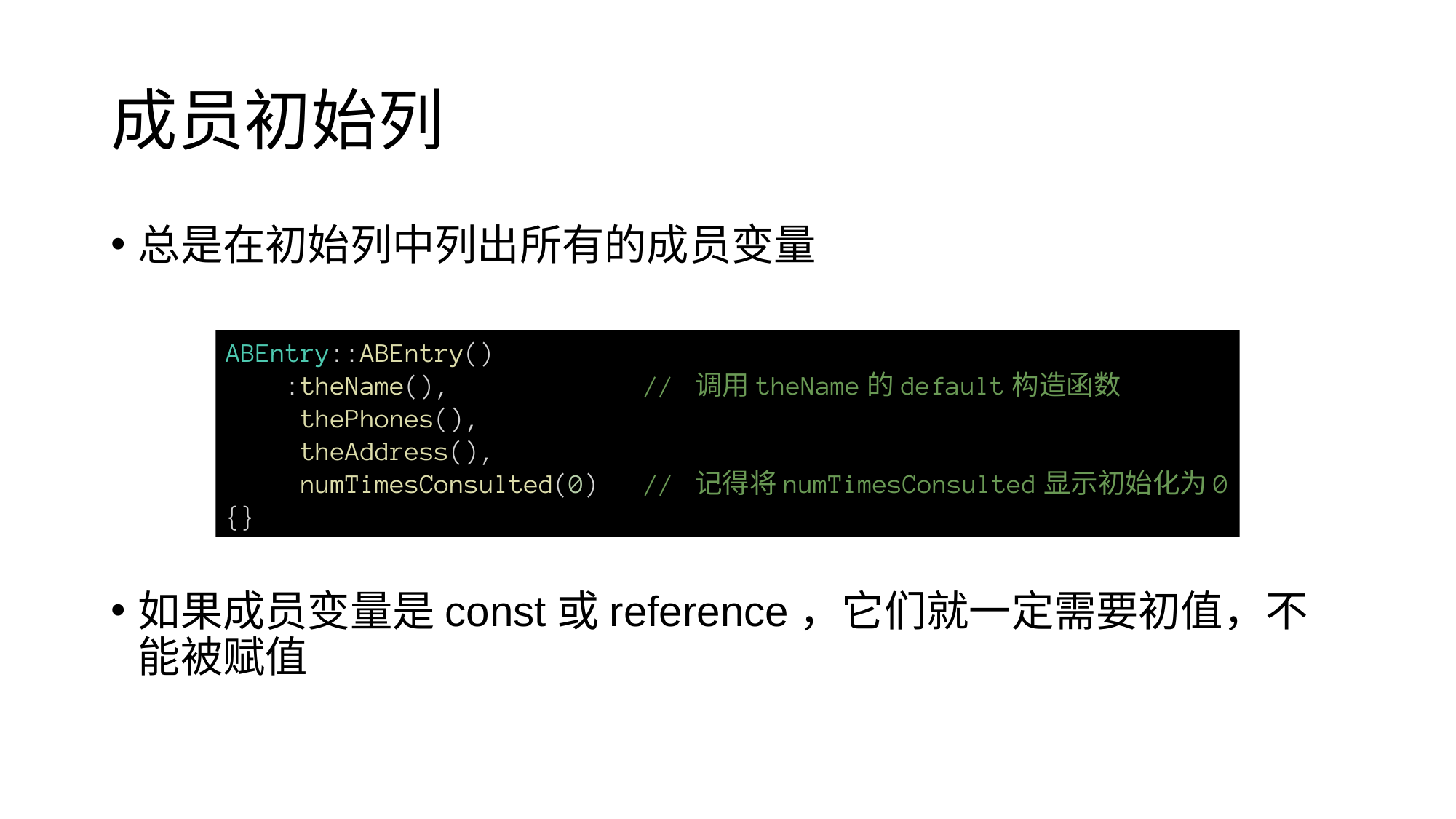

# 成员初始列
总是在初始列中列出所有的成员变量

如果成员变量是const或reference，它们就一定需要初值，不能被赋值
ABEntry::ABEntry()
    :theName(),             // 调用theName的default构造函数
     thePhones(),
     theAddress(),
     numTimesConsulted(0)   // 记得将numTimesConsulted显示初始化为0
{}